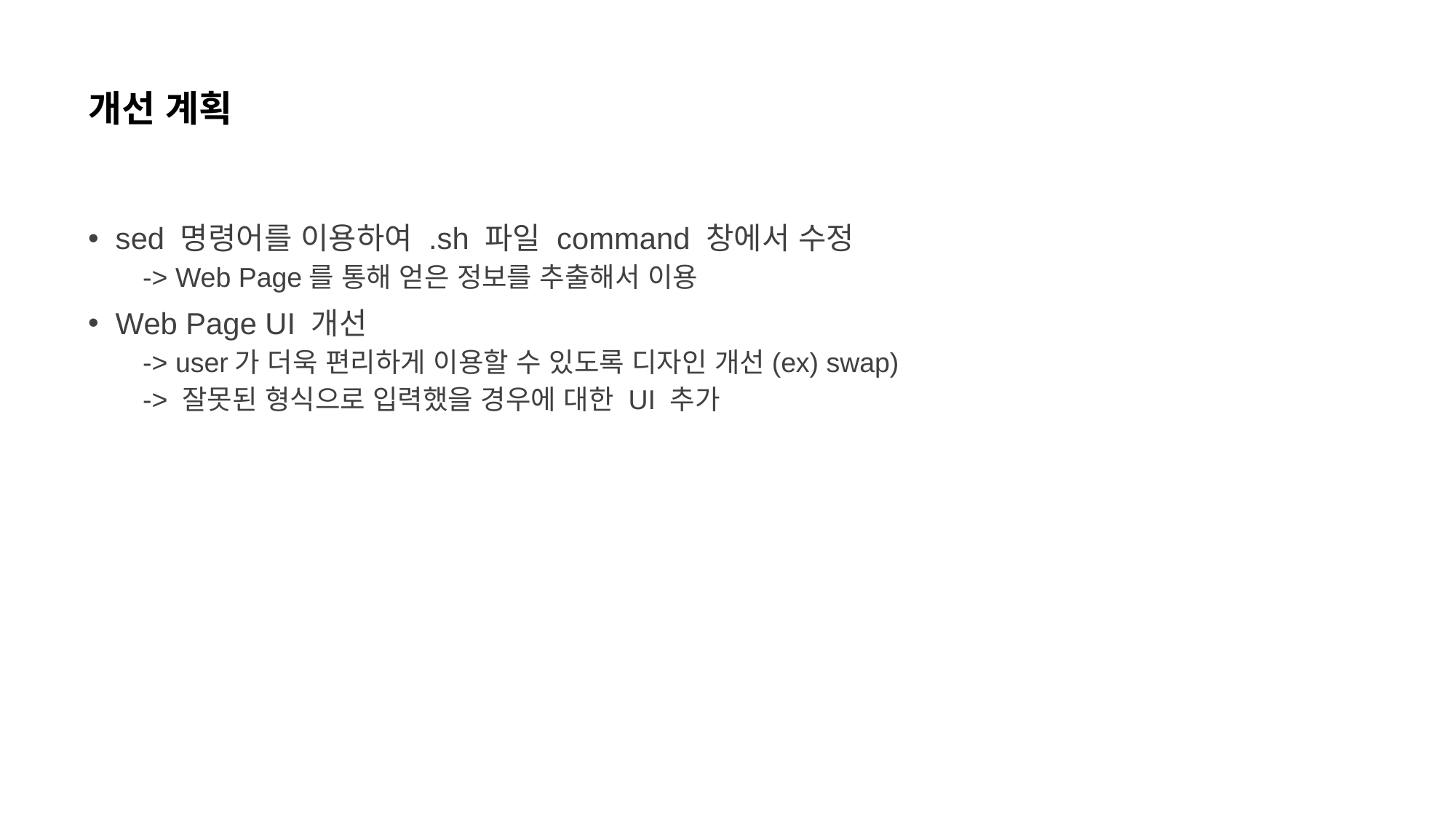

# 개선 계획
sed 명령어를 이용하여 .sh 파일 command 창에서 수정
-> Web Page를 통해 얻은 정보를 추출해서 이용
Web Page UI 개선
-> user가 더욱 편리하게 이용할 수 있도록 디자인 개선(ex) swap)
-> 잘못된 형식으로 입력했을 경우에 대한 UI 추가
7